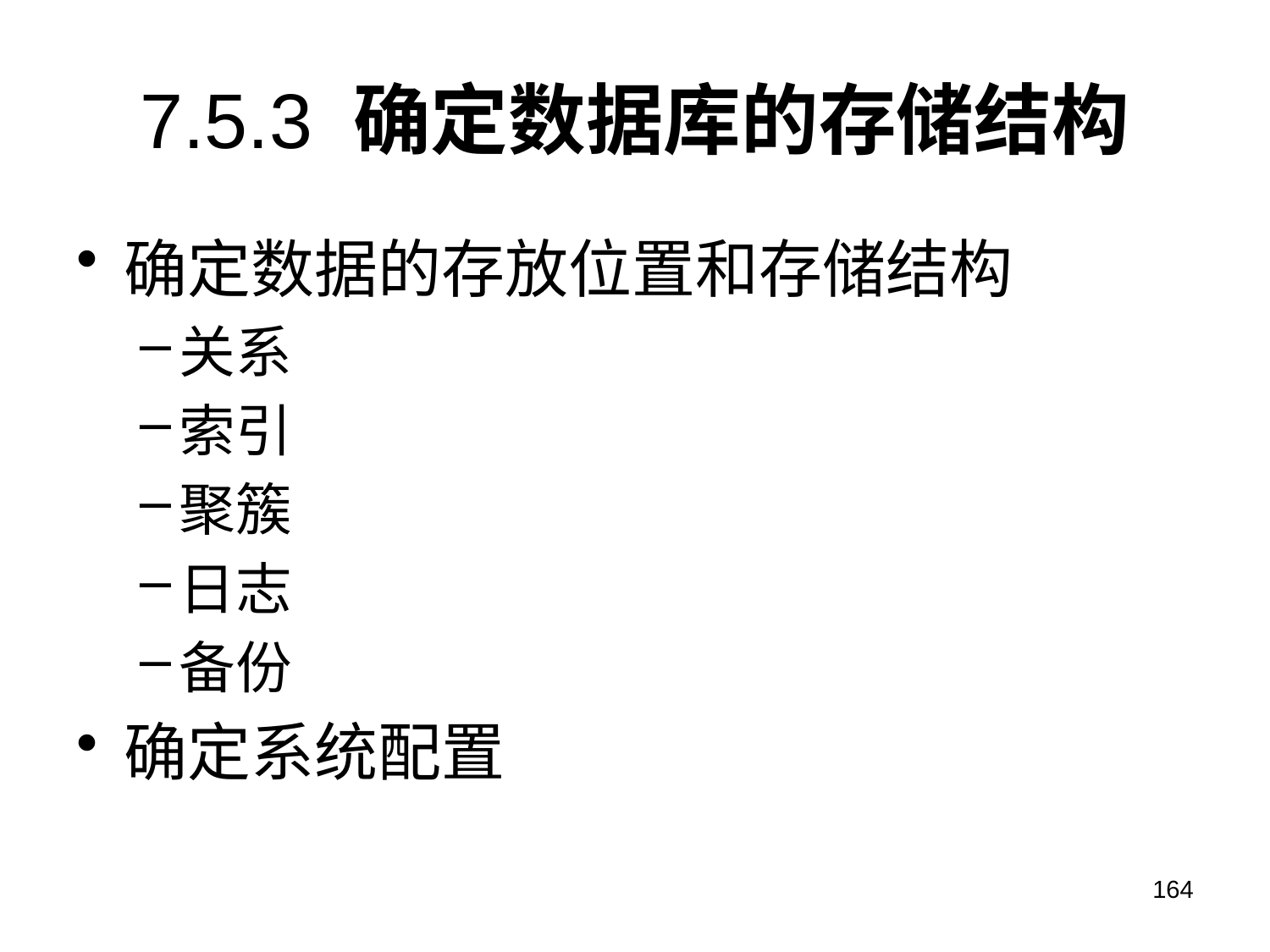

# 7.5.3 确定数据库的存储结构
确定数据的存放位置和存储结构
关系
索引
聚簇
日志
备份
确定系统配置

164